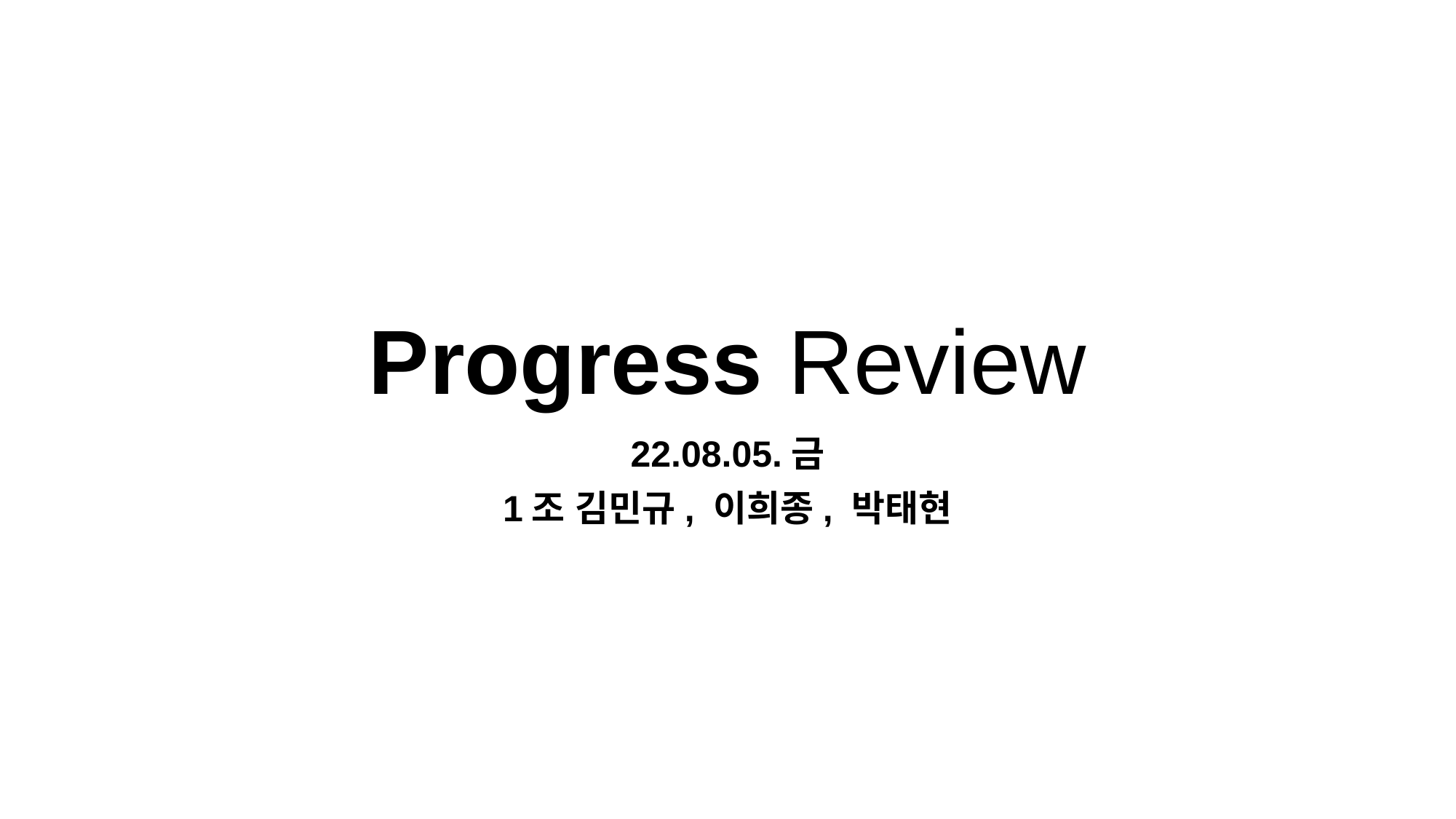

# Progress Review
22.08.05.금
1조 김민규, 이희종, 박태현